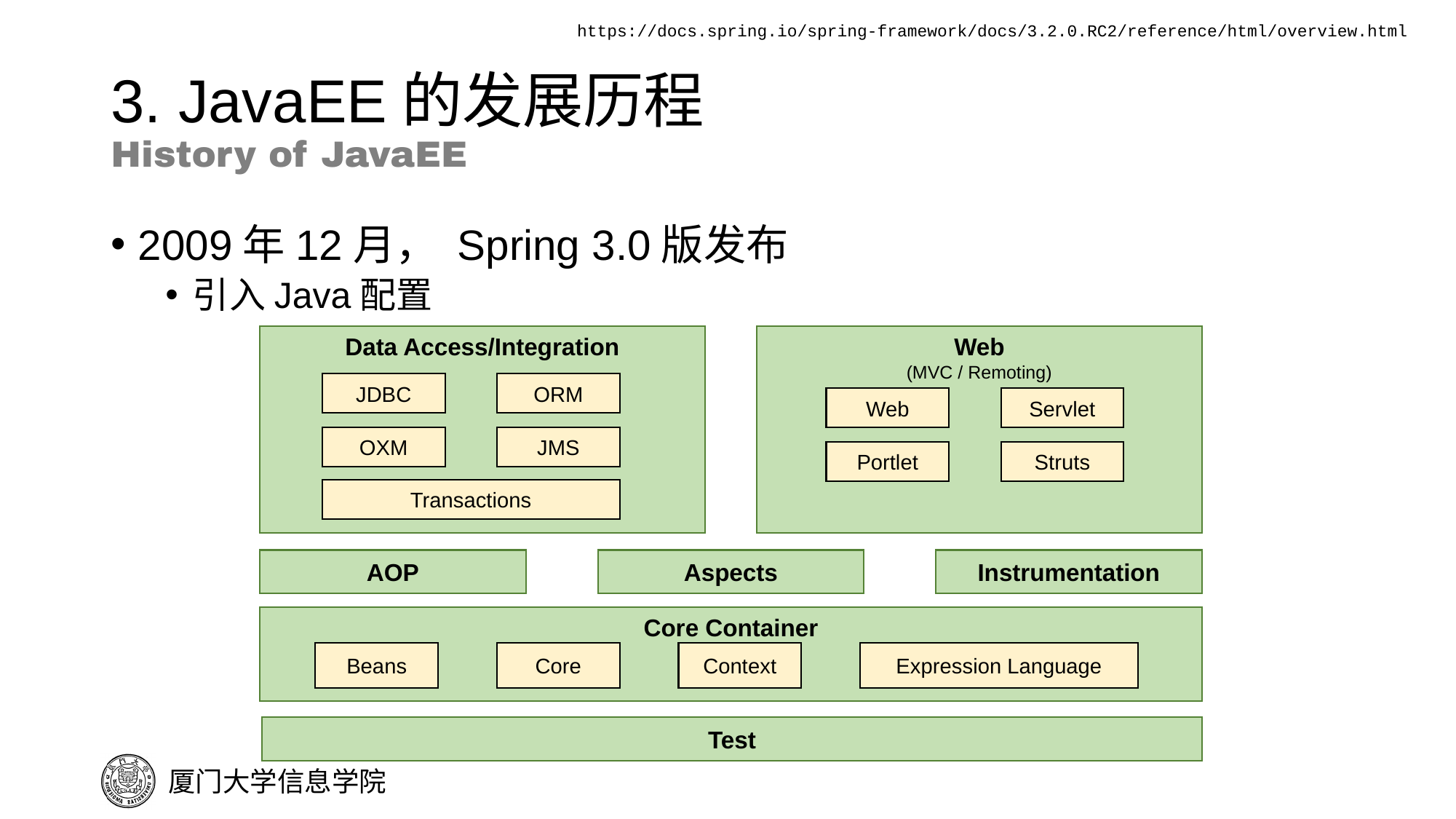

https://docs.spring.io/spring-framework/docs/3.2.0.RC2/reference/html/overview.html
# 3. JavaEE的发展历程 History of JavaEE
2009年12月， Spring 3.0版发布
引入Java配置
Data Access/Integration
Web
(MVC / Remoting)
JDBC
ORM
Web
Servlet
OXM
JMS
Portlet
Struts
Transactions
AOP
Aspects
Instrumentation
Core Container
Beans
Core
Context
Expression Language
Test